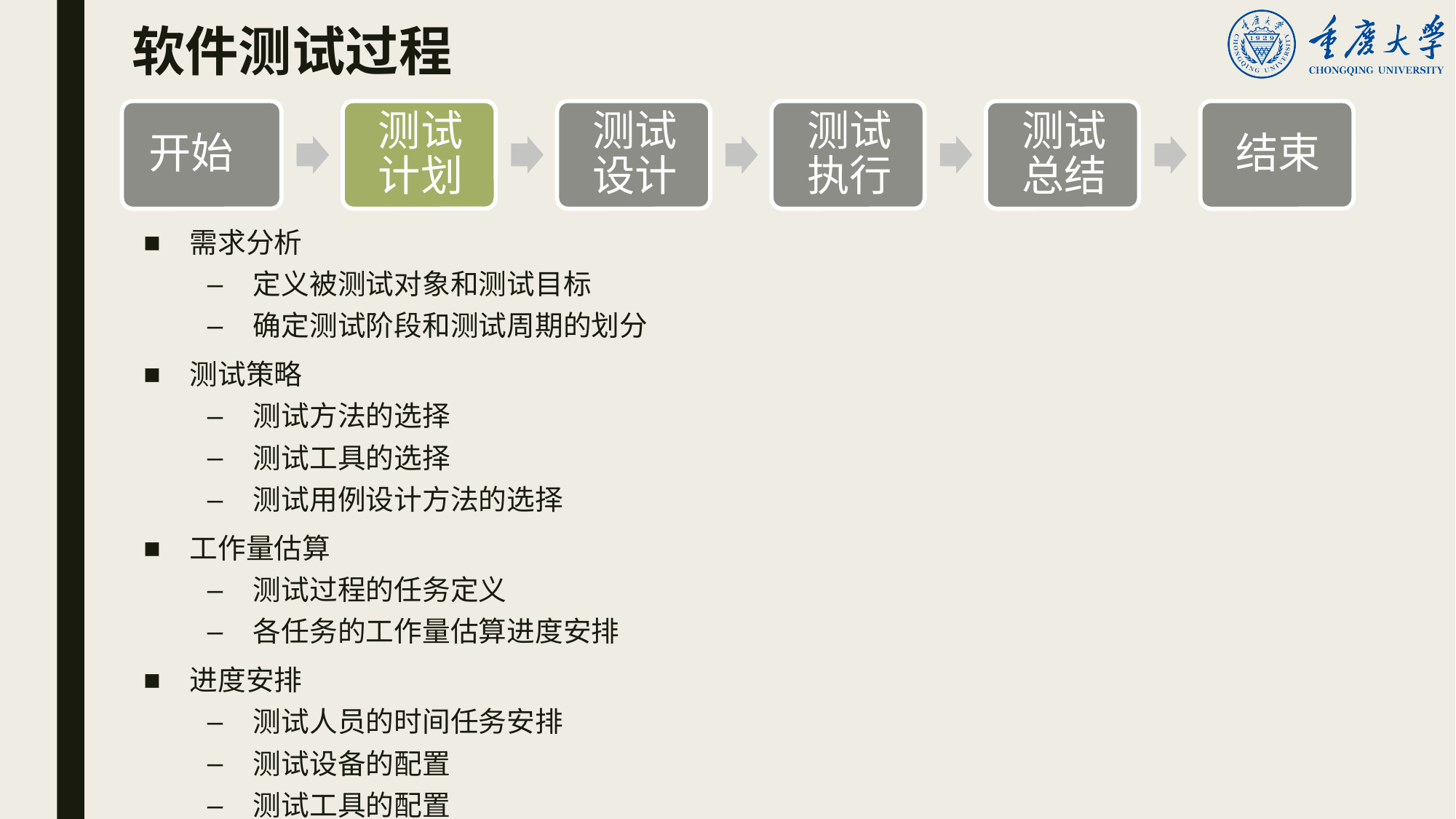

# 软件测试过程
开始

测试计划

测试设计

测试执行

测试总结

结束
需求分析
定义被测试对象和测试目标
确定测试阶段和测试周期的划分
测试策略
测试方法的选择
测试工具的选择
测试用例设计方法的选择
工作量估算
测试过程的任务定义
各任务的工作量估算进度安排
进度安排
测试人员的时间任务安排
测试设备的配置
测试工具的配置